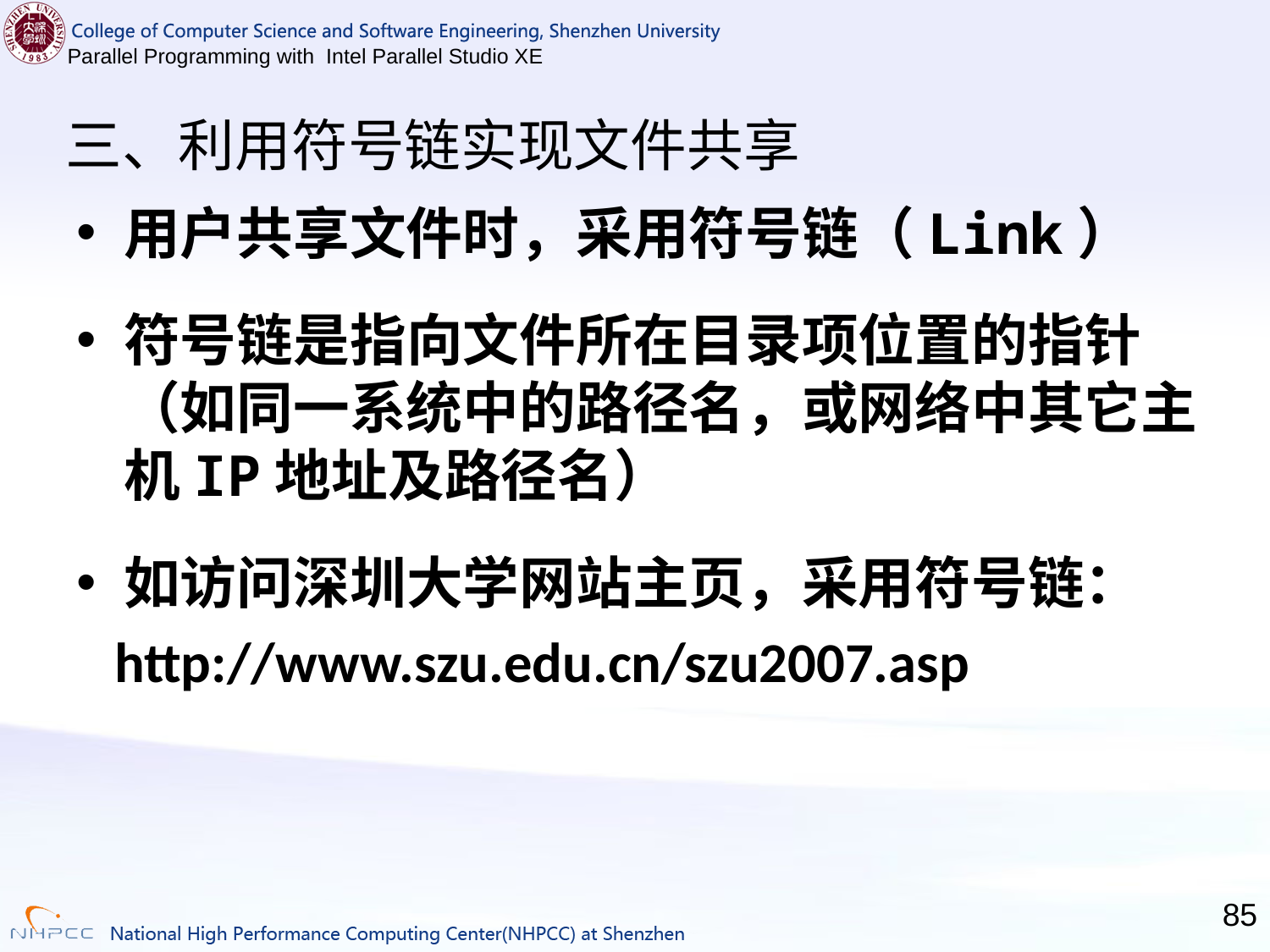

# 三、利用符号链实现文件共享
用户共享文件时，采用符号链（Link）
符号链是指向文件所在目录项位置的指针（如同一系统中的路径名，或网络中其它主机IP地址及路径名）
如访问深圳大学网站主页，采用符号链：
   http://www.szu.edu.cn/szu2007.asp
85